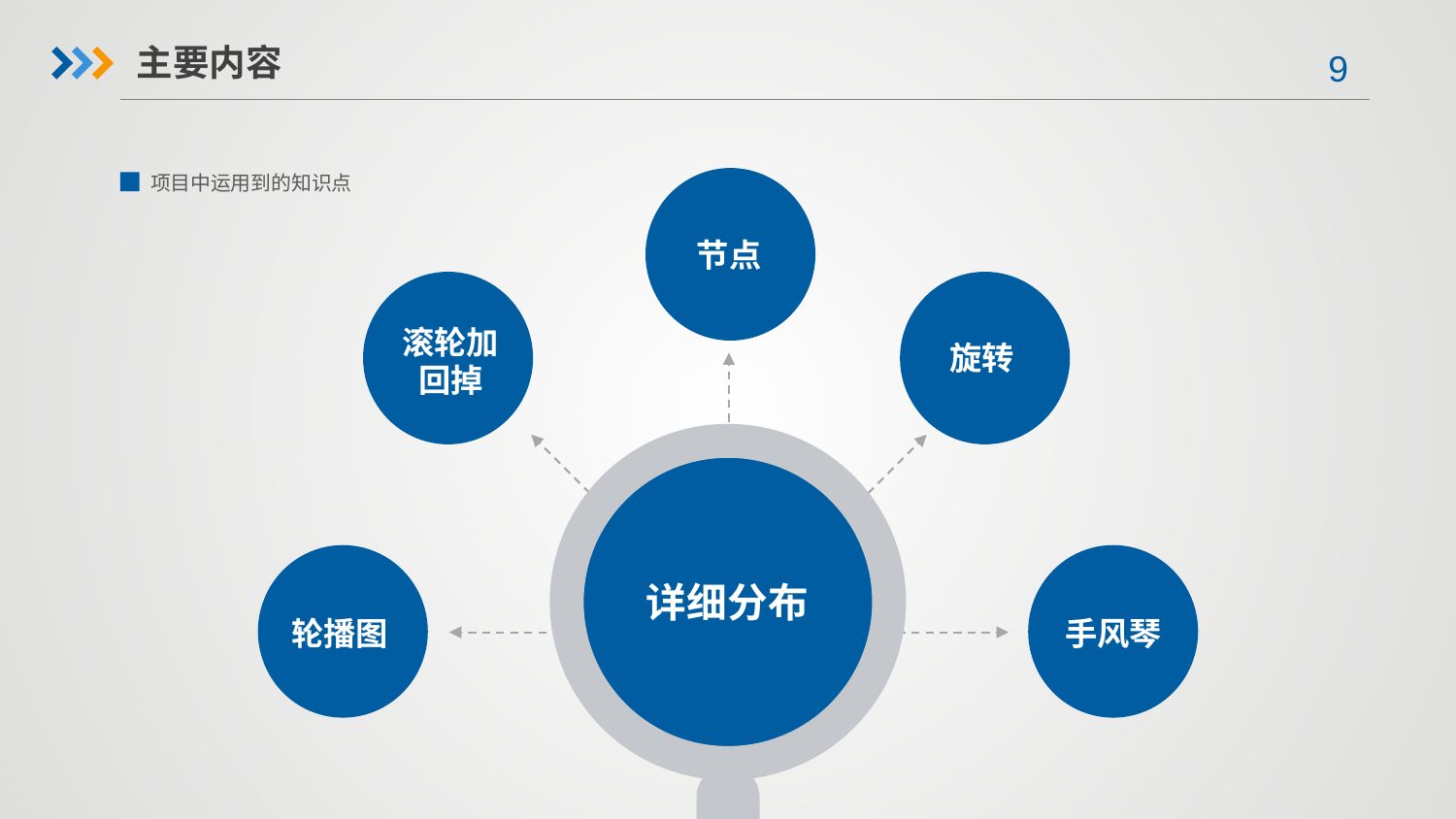

主要内容

项目中运用到的知识点

节点

滚轮加回掉
旋转

详细分布
轮播图
手风琴